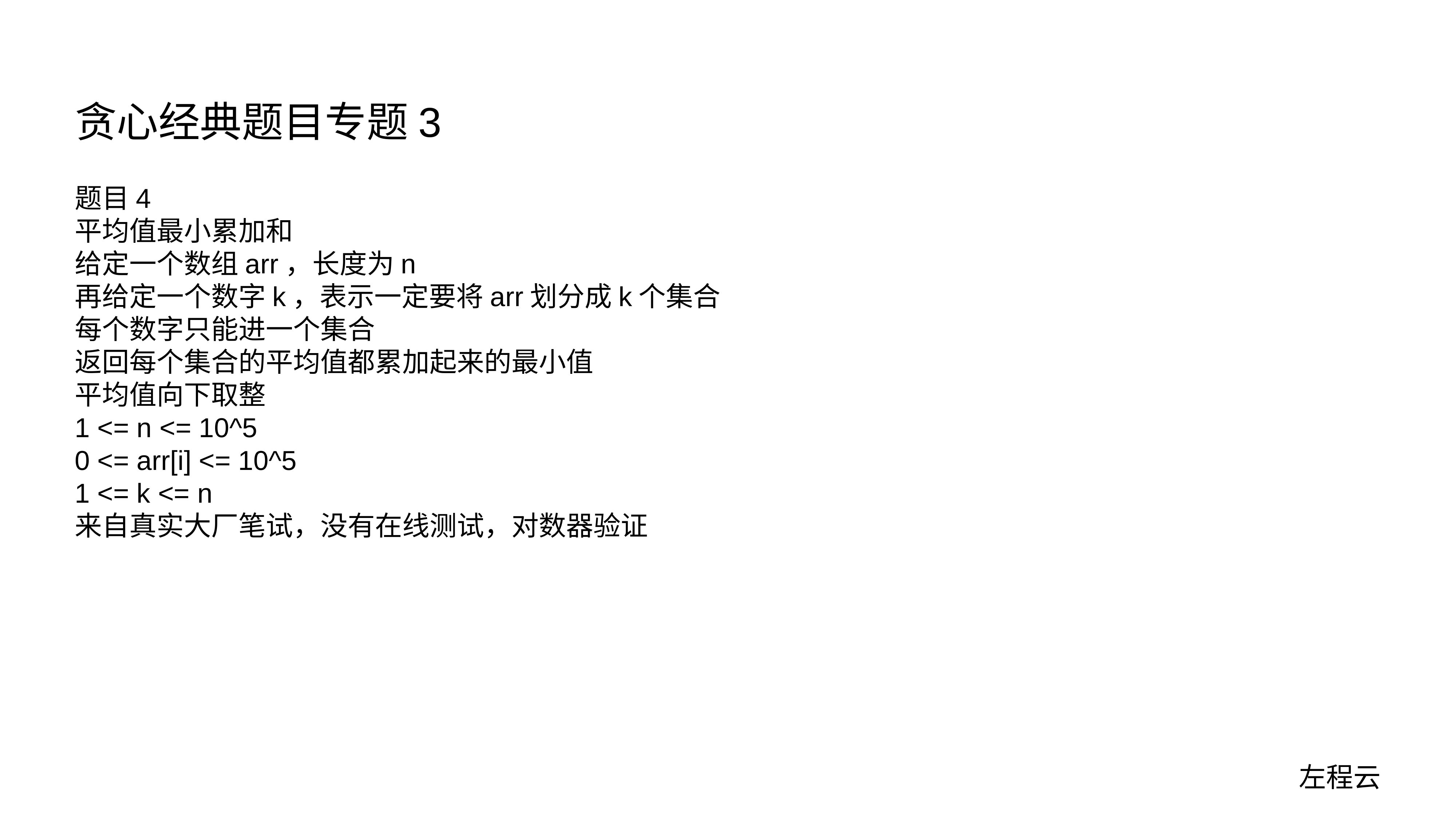

# 贪心经典题目专题3
题目4
平均值最小累加和
给定一个数组arr，长度为n
再给定一个数字k，表示一定要将arr划分成k个集合
每个数字只能进一个集合
返回每个集合的平均值都累加起来的最小值
平均值向下取整
1 <= n <= 10^5
0 <= arr[i] <= 10^5
1 <= k <= n
来自真实大厂笔试，没有在线测试，对数器验证
左程云